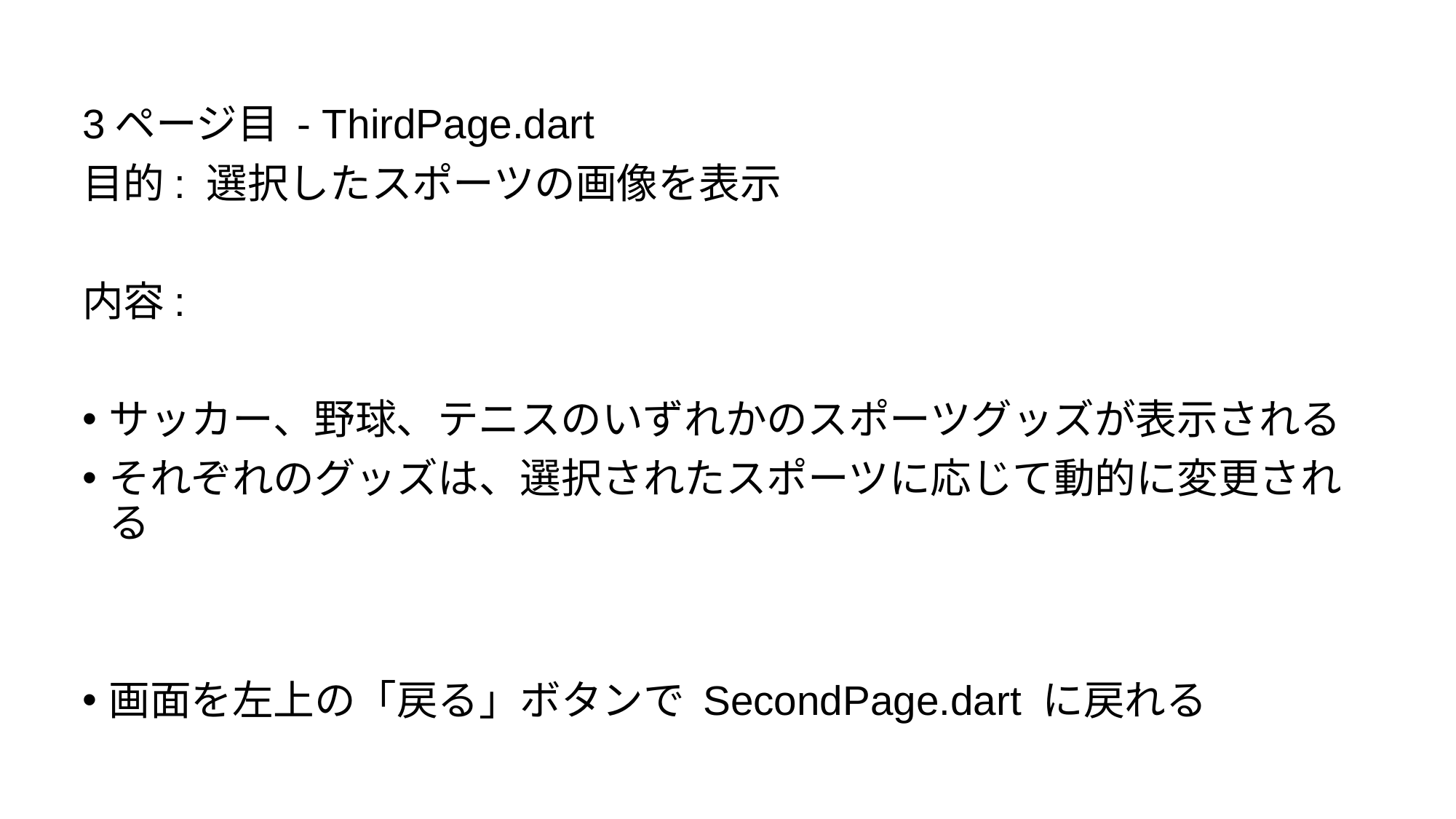

3ページ目 - ThirdPage.dart
目的: 選択したスポーツの画像を表示

内容:

サッカー、野球、テニスのいずれかのスポーツグッズが表示される
それぞれのグッズは、選択されたスポーツに応じて動的に変更される

画面を左上の「戻る」ボタンで SecondPage.dart に戻れる